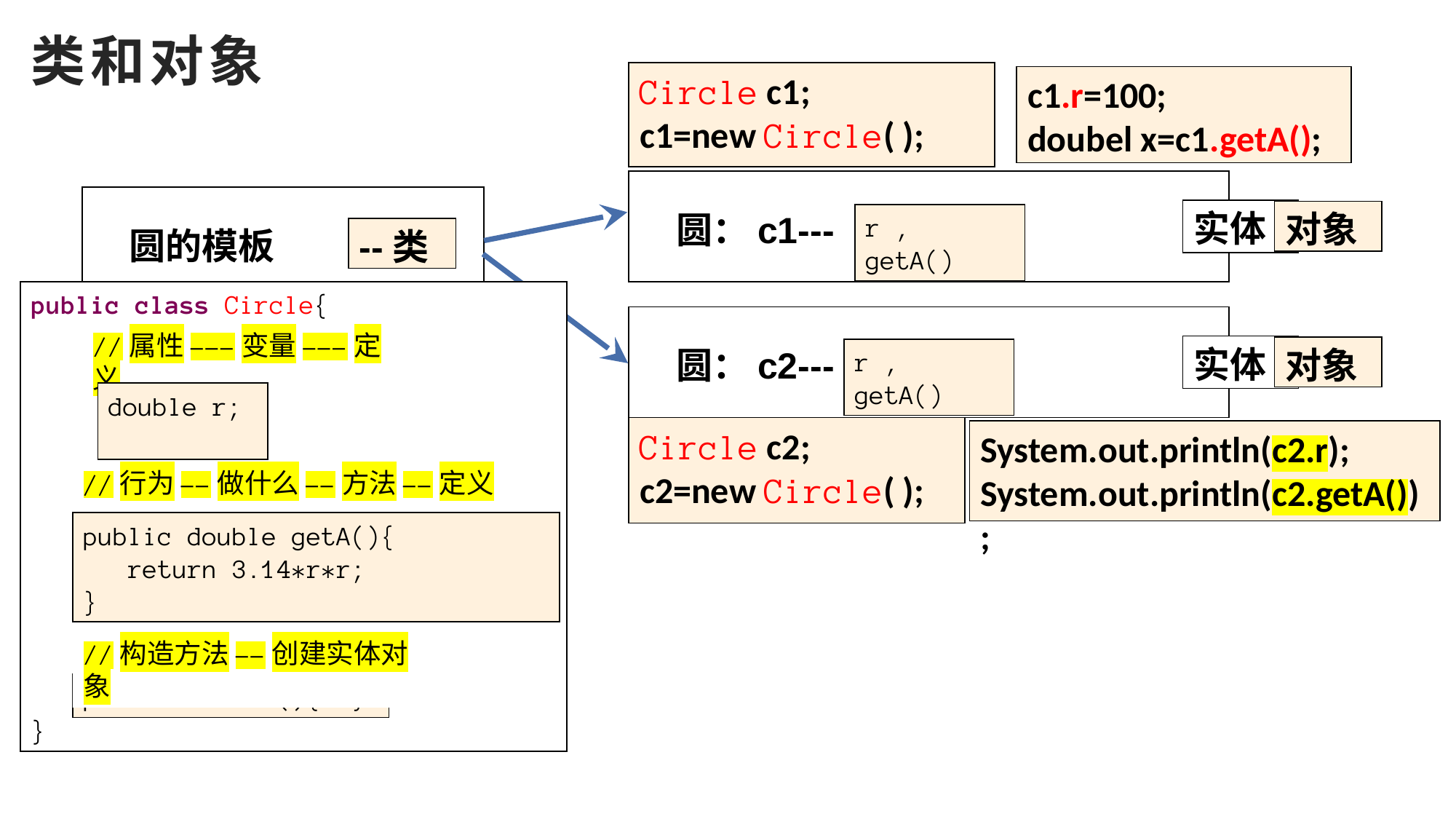

# 类和对象
Circle c1;
c1=new Circle( );
c1.r=100;
doubel x=c1.getA();

圆：c1---

圆的模板
实体
对象
r , getA()
--类
public class Circle{

}

圆：c2---
//属性---变量---定义
实体
对象
r , getA()
double r;
Circle c2;
c2=new Circle( );

System.out.println(c2.r);
System.out.println(c2.getA());

//行为--做什么--方法--定义
public double getA(){
   return 3.14*r*r;
}
//构造方法--创建实体对象
public Circle(){  }